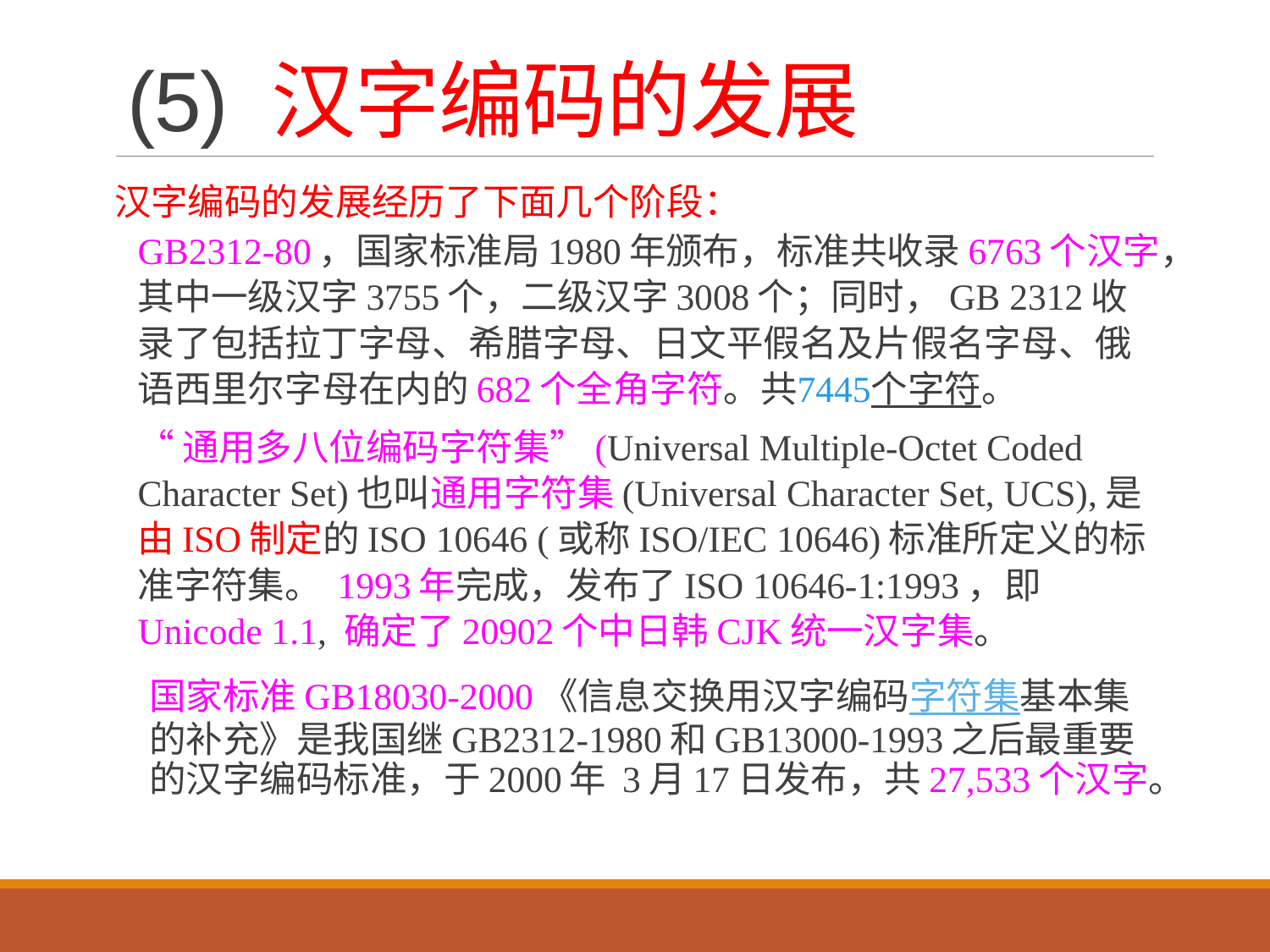

# (5) 汉字编码的发展
汉字编码的发展经历了下面几个阶段：
GB2312-80，国家标准局1980年颁布，标准共收录6763个汉字，其中一级汉字3755个，二级汉字3008个；同时，GB 2312收录了包括拉丁字母、希腊字母、日文平假名及片假名字母、俄语西里尔字母在内的682个全角字符。共7445个字符。
“通用多八位编码字符集”(Universal Multiple-Octet Coded Character Set)也叫通用字符集(Universal Character Set, UCS),是由ISO制定的ISO 10646 (或称ISO/IEC 10646)标准所定义的标准字符集。 1993年完成，发布了ISO 10646-1:1993，即Unicode 1.1, 确定了20902个中日韩CJK统一汉字集。
国家标准GB18030-2000《信息交换用汉字编码字符集基本集的补充》是我国继GB2312-1980和GB13000-1993之后最重要的汉字编码标准，于2000年 3月17日发布，共27,533个汉字。